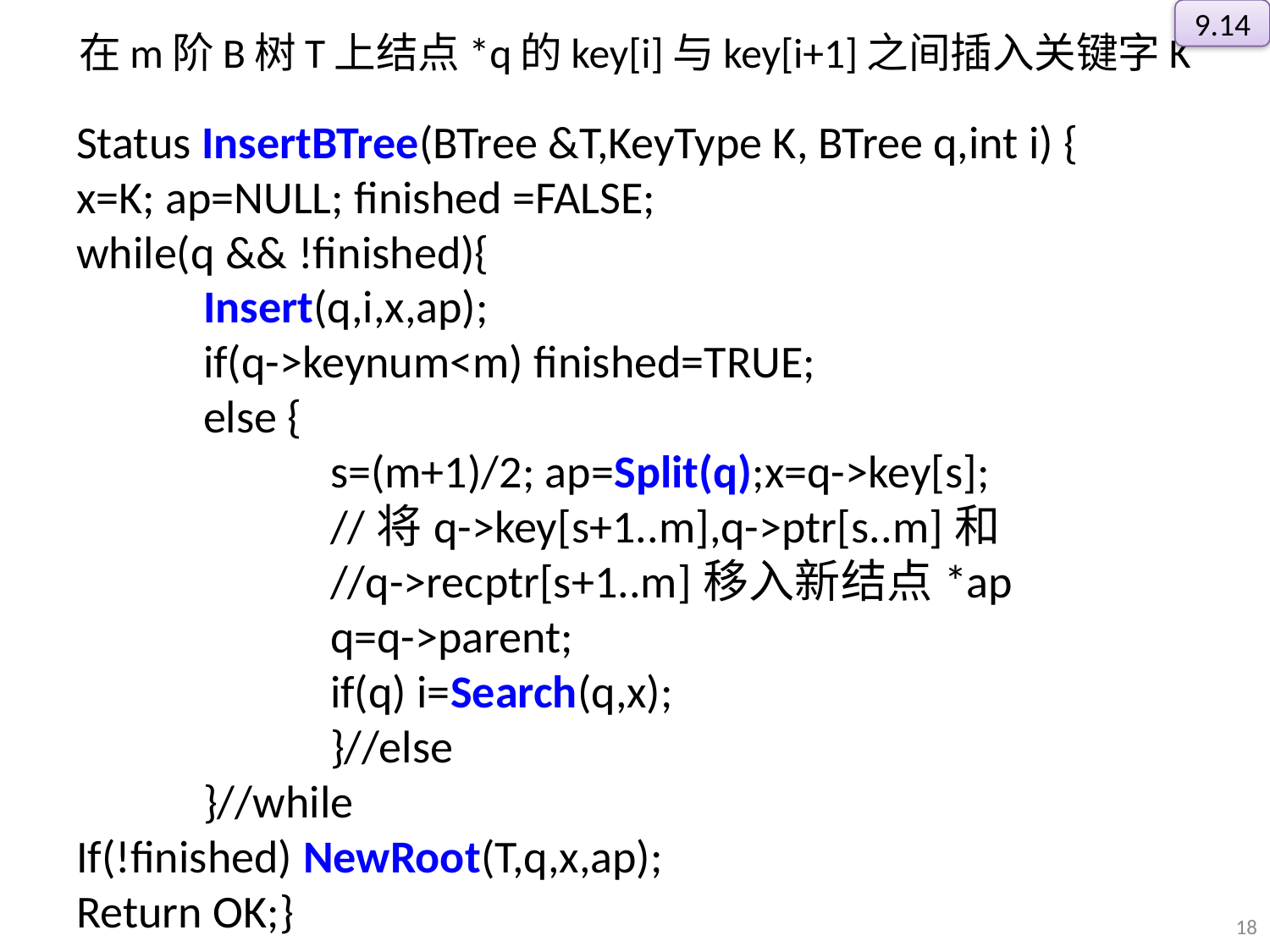

9.14
# 在m阶B树T上结点*q的key[i]与key[i+1]之间插入关键字K
Status InsertBTree(BTree &T,KeyType K, BTree q,int i) {
x=K; ap=NULL; finished =FALSE;
while(q && !finished){
	Insert(q,i,x,ap);
	if(q->keynum<m) finished=TRUE;
	else {
		s=(m+1)/2; ap=Split(q);x=q->key[s];
		//将q->key[s+1..m],q->ptr[s..m]和
		//q->recptr[s+1..m]移入新结点*ap
		q=q->parent;
		if(q) i=Search(q,x);
		}//else
	}//while
If(!finished) NewRoot(T,q,x,ap);
Return OK;}
18